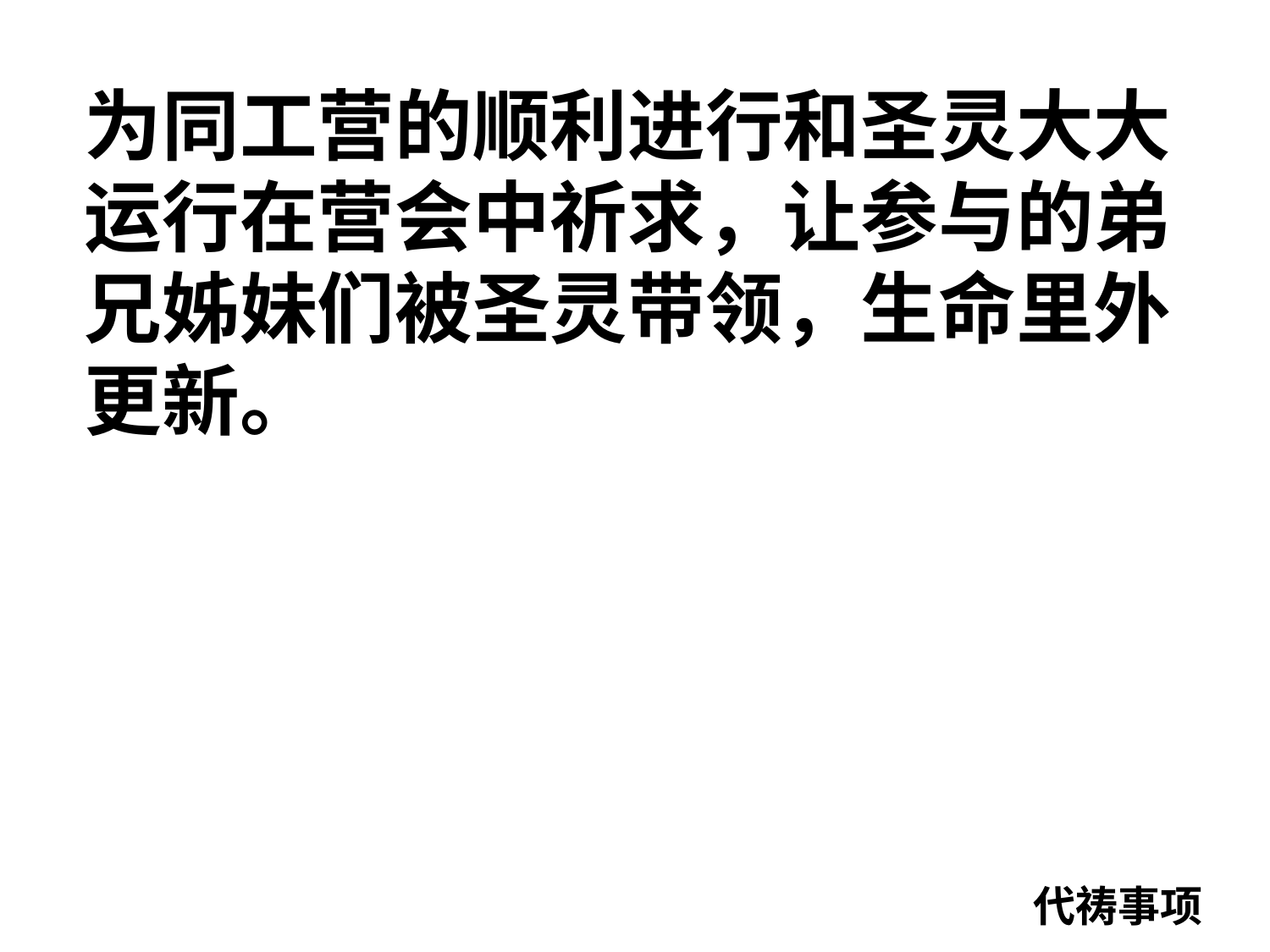

为同工营的顺利进行和圣灵大大运行在营会中祈求，让参与的弟兄姊妹们被圣灵带领，生命里外更新。
代祷事项